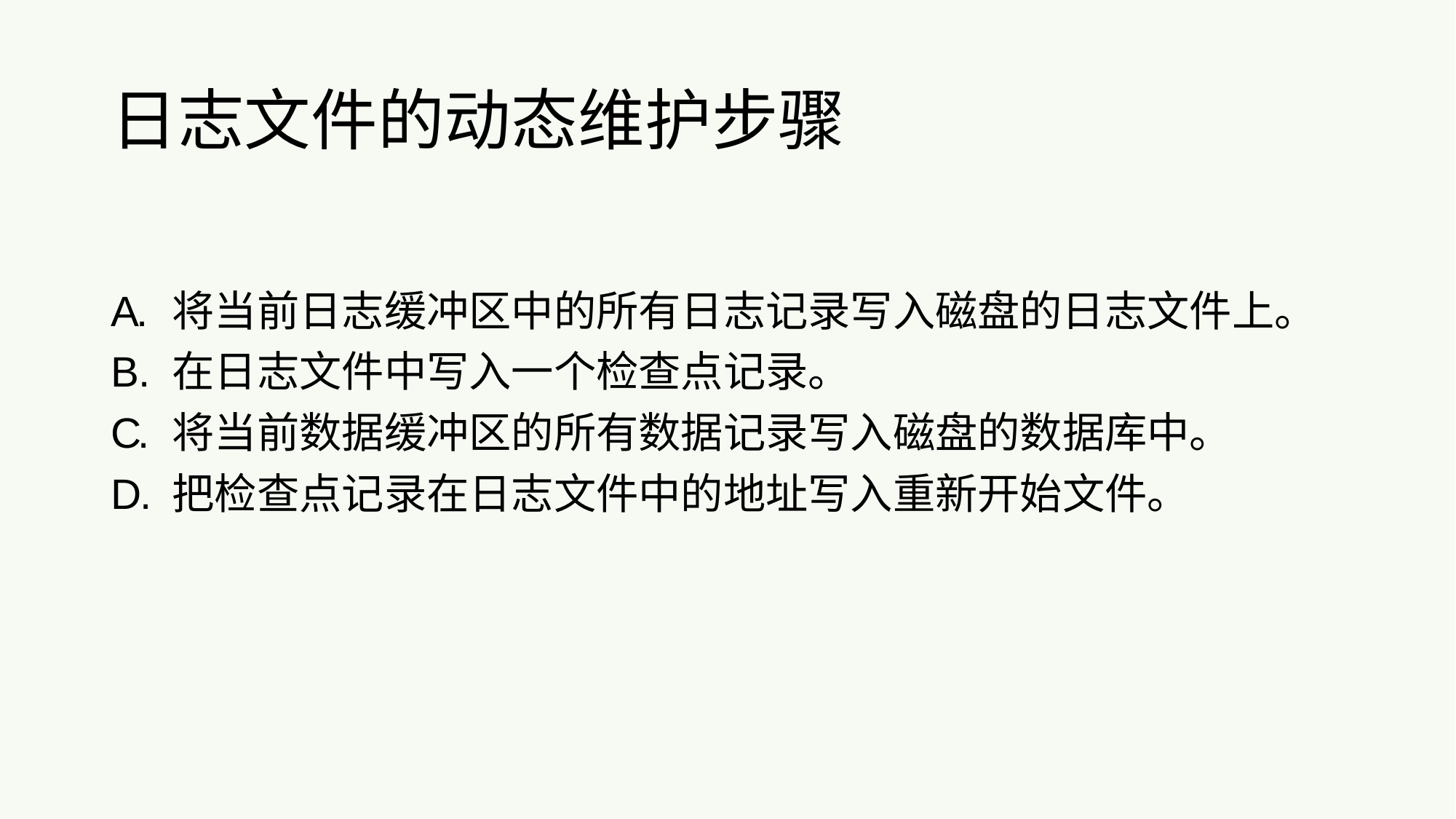

# 日志文件的动态维护步骤

将当前日志缓冲区中的所有日志记录写入磁盘的日志文件上。
在日志文件中写入一个检查点记录。
将当前数据缓冲区的所有数据记录写入磁盘的数据库中。
把检查点记录在日志文件中的地址写入重新开始文件。